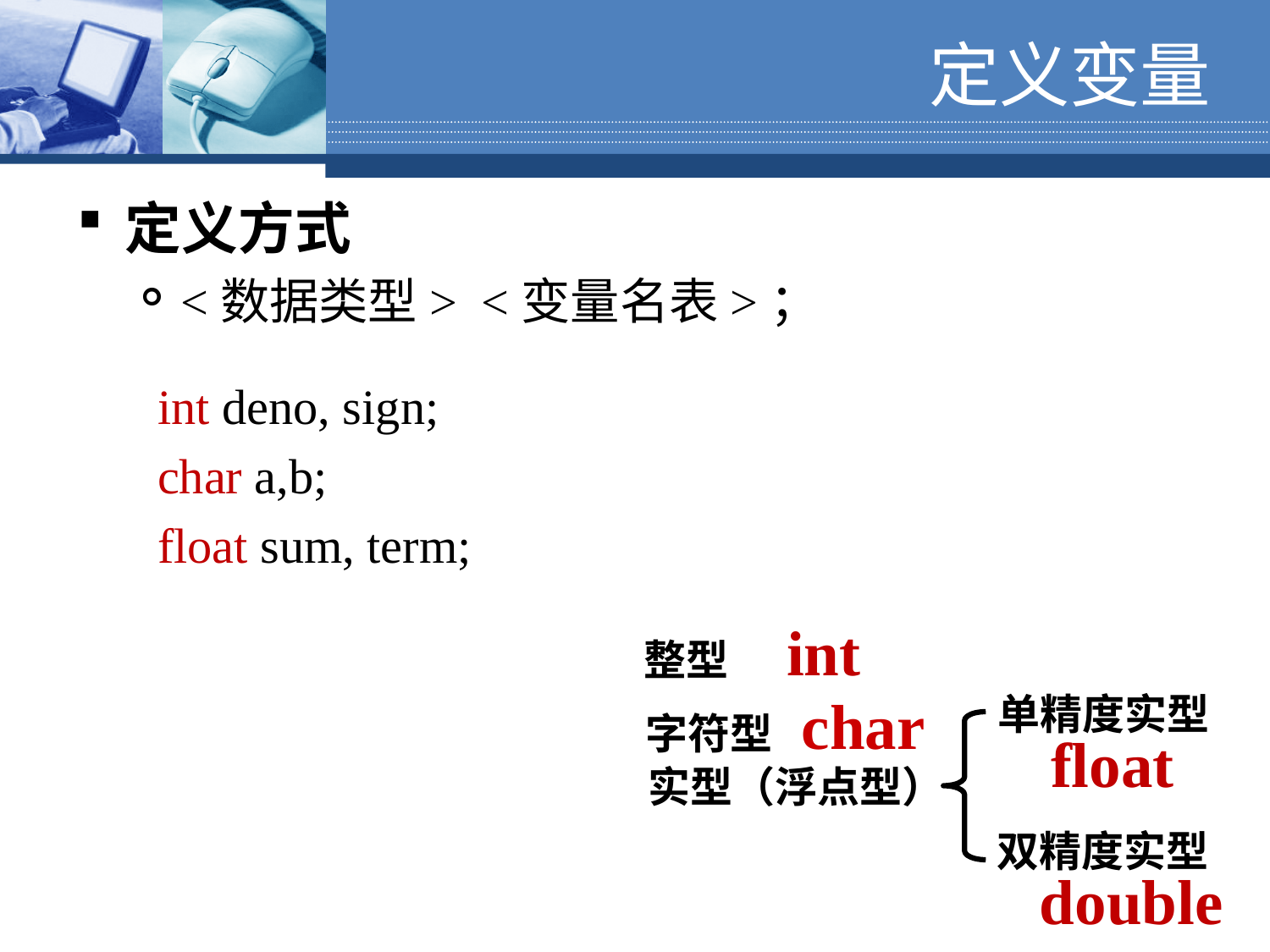

# 定义变量
定义方式
<数据类型>  <变量名表>；

int deno, sign;
char a,b;
float sum, term;

整型    int
字符型  char
实型（浮点型）
单精度实型
     float

双精度实型
    double